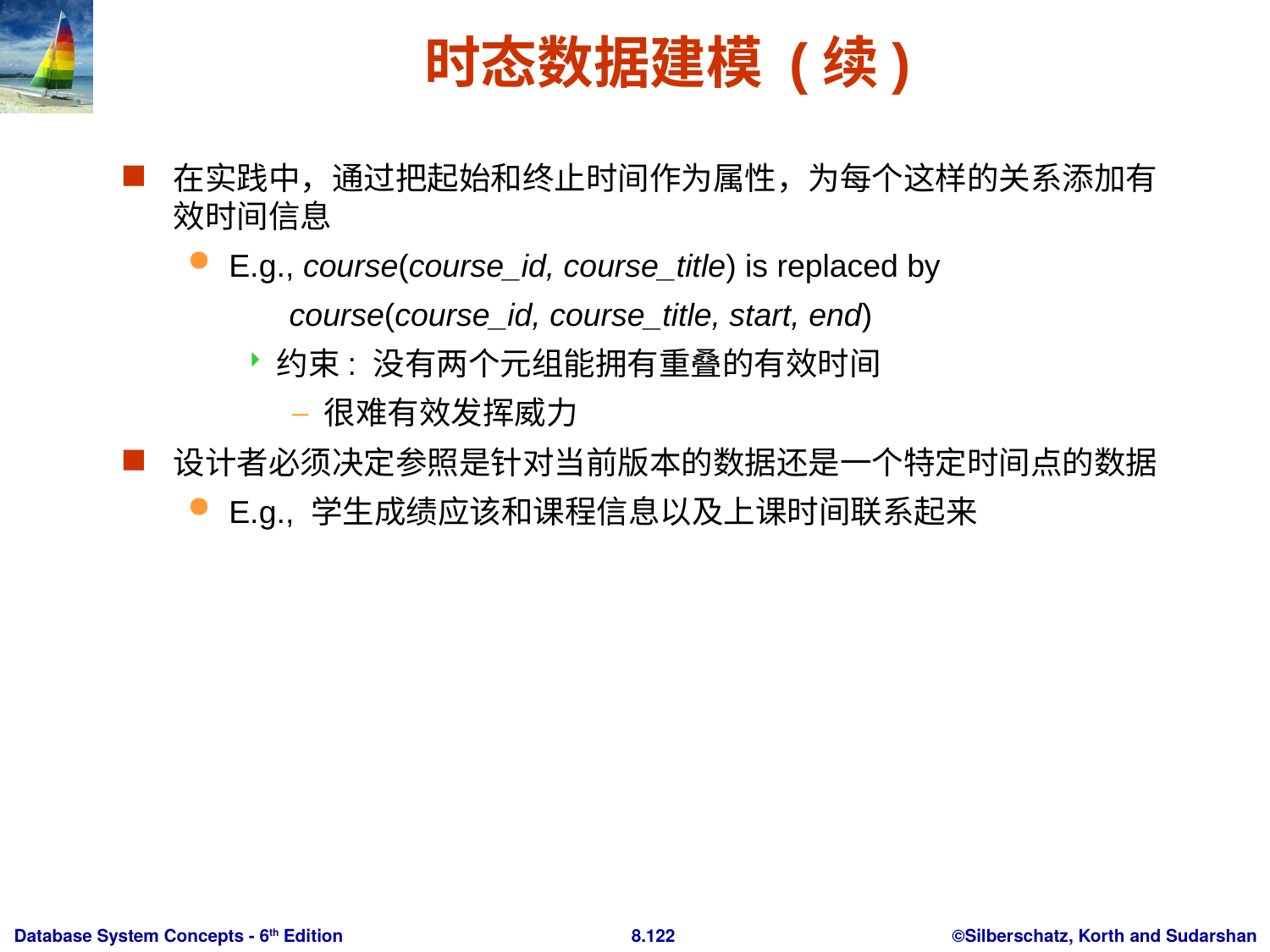

# 时态数据建模 (续)
在实践中，通过把起始和终止时间作为属性，为每个这样的关系添加有效时间信息
E.g., course(course_id, course_title) is replaced by
     course(course_id, course_title, start, end)
约束: 没有两个元组能拥有重叠的有效时间
很难有效发挥威力
设计者必须决定参照是针对当前版本的数据还是一个特定时间点的数据
E.g., 学生成绩应该和课程信息以及上课时间联系起来